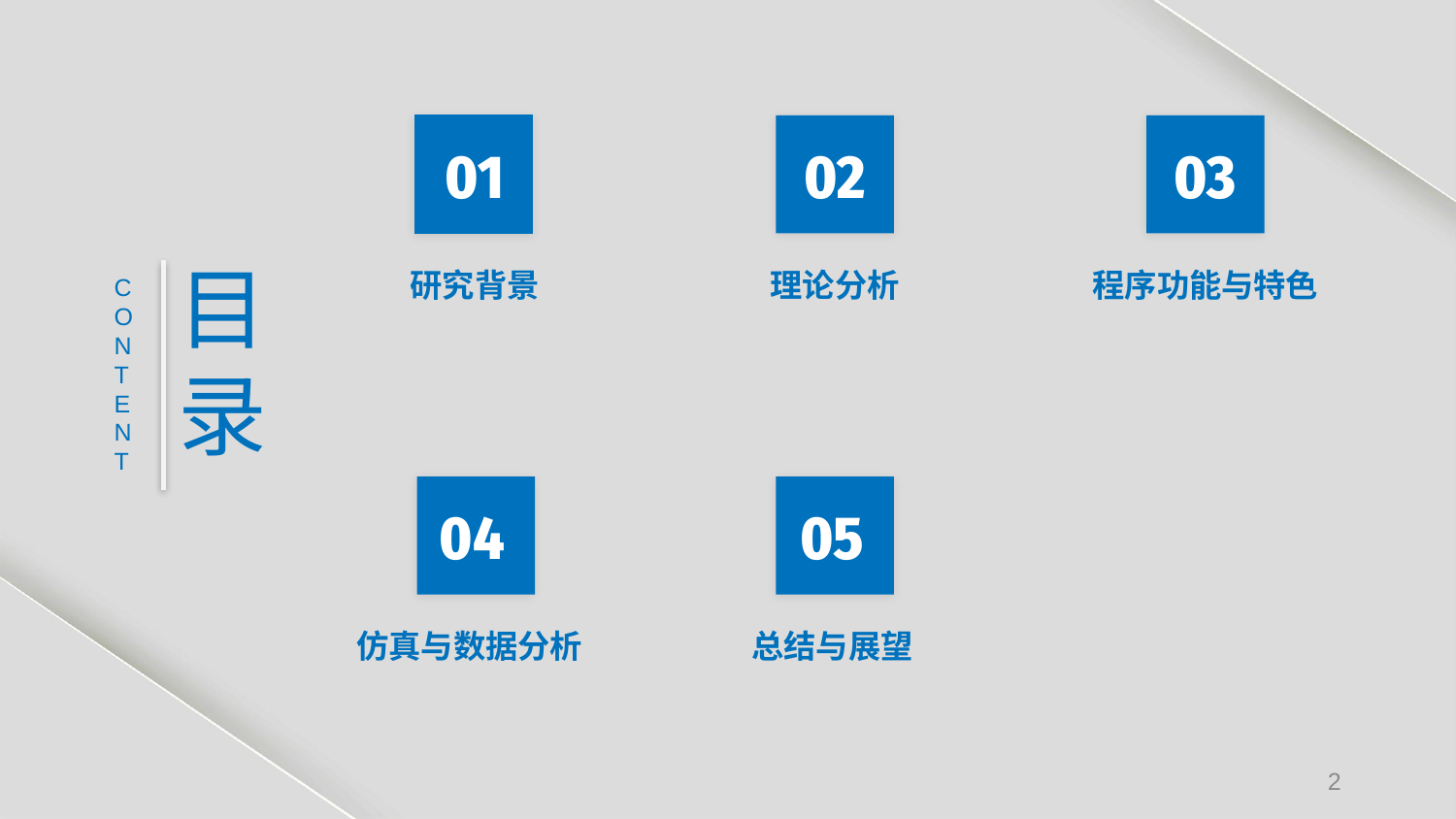

01
03
02
程序功能与特色
理论分析
研究背景
目录
CONTENT

05
04
# 仿真与数据分析
总结与展望
2